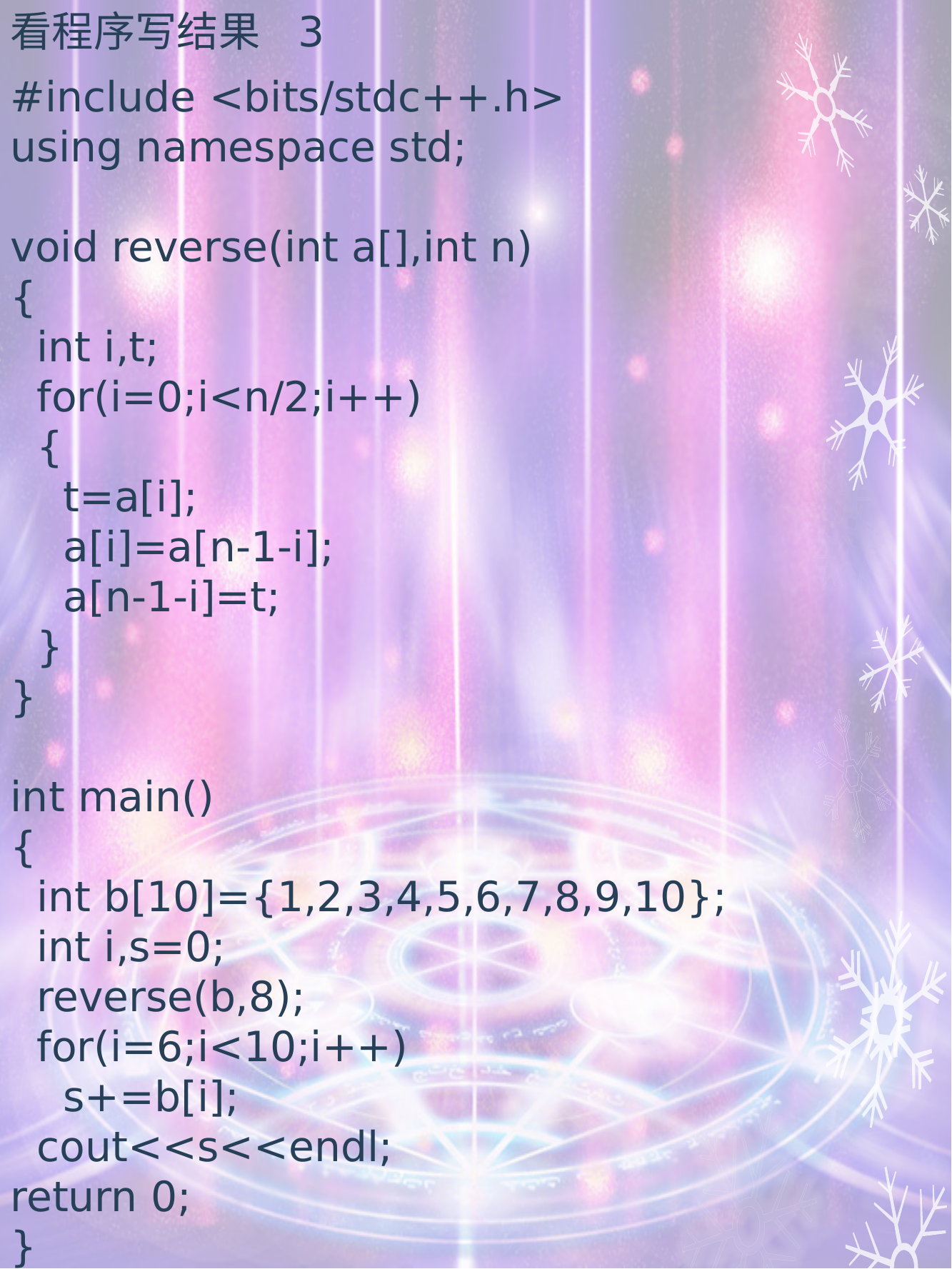

看程序写结果   3
#include <bits/stdc++.h>
using namespace std;

void reverse(int a[],int n)
{
  int i,t;
  for(i=0;i<n/2;i++)
  {
    t=a[i];
    a[i]=a[n-1-i];
    a[n-1-i]=t;
  }
}

int main()
{
  int b[10]={1,2,3,4,5,6,7,8,9,10};
  int i,s=0;
  reverse(b,8);
  for(i=6;i<10;i++)
    s+=b[i];
  cout<<s<<endl;
return 0;
}